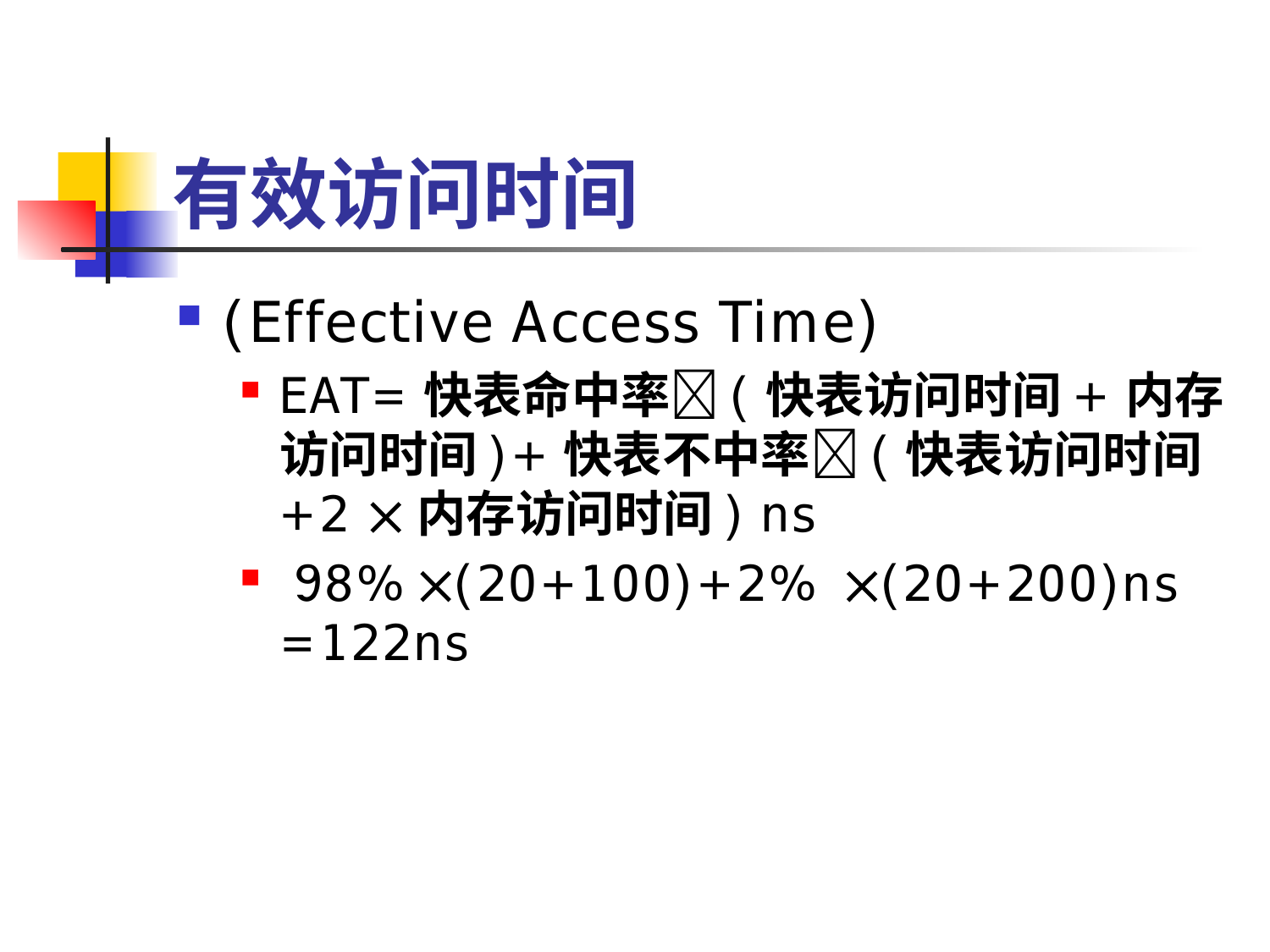

# 有效访问时间
(Effective Access Time)
EAT=快表命中率×(快表访问时间+内存访问时间)+快表不中率×(快表访问时间+2 ×内存访问时间) ns
 98%×(20+100)+2% ×(20+200)ns =122ns